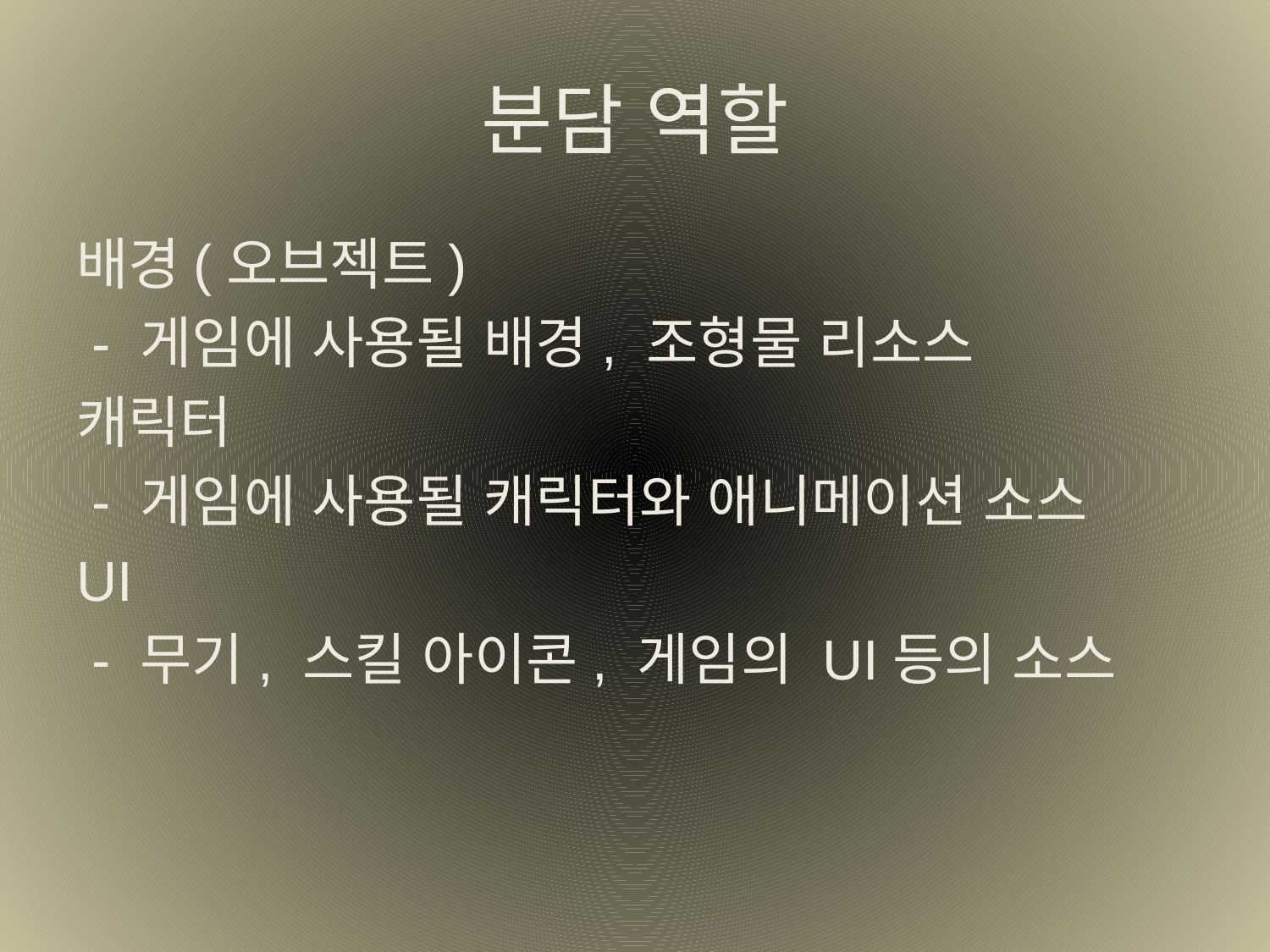

# 분담 역할
배경(오브젝트)
 - 게임에 사용될 배경, 조형물 리소스
캐릭터
 - 게임에 사용될 캐릭터와 애니메이션 소스
UI
 - 무기, 스킬 아이콘, 게임의 UI등의 소스